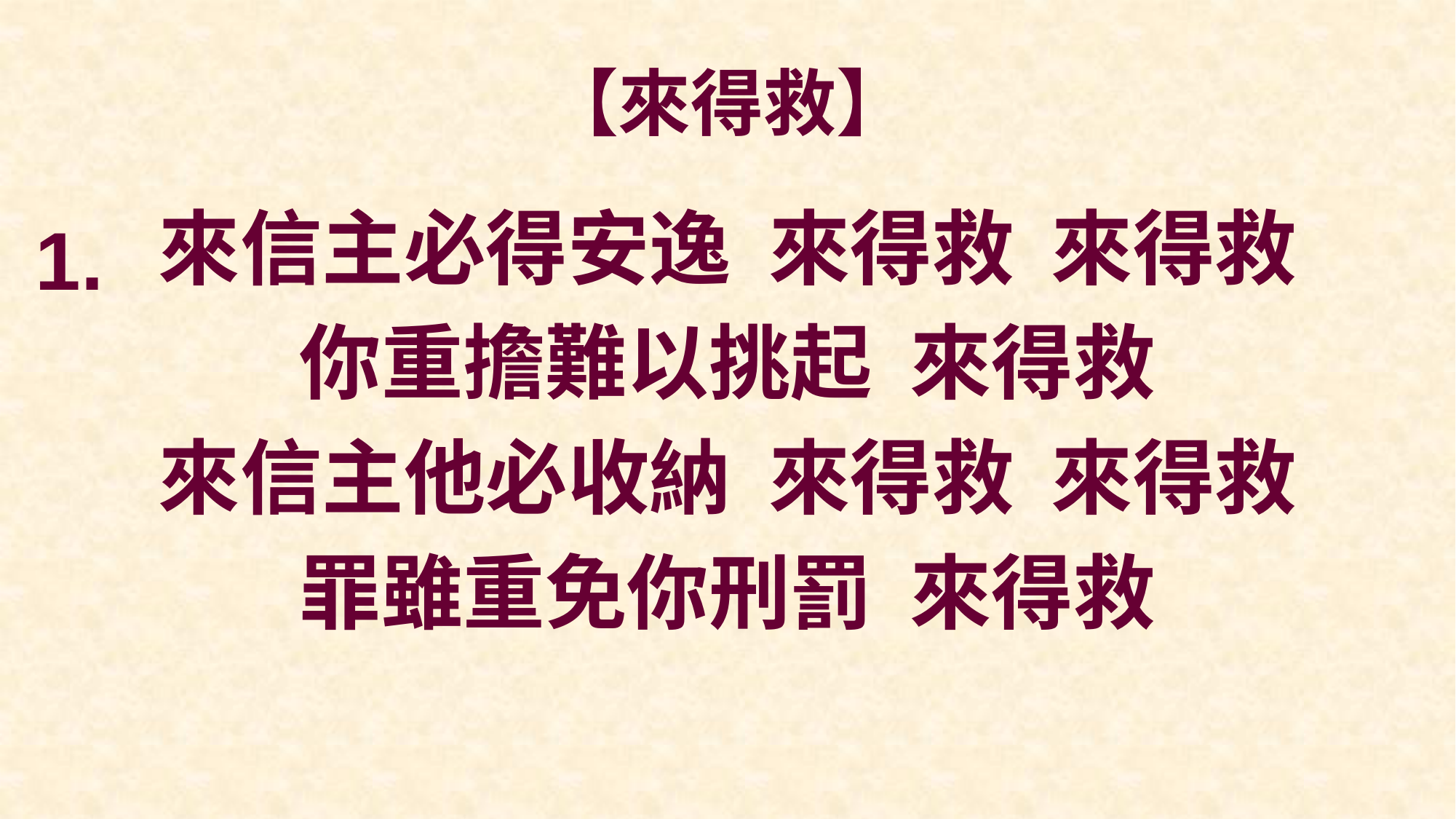

# 【來得救】
來信主必得安逸  來得救  來得救
你重擔難以挑起  來得救
來信主他必收納  來得救  來得救
罪雖重免你刑罰  來得救
1.